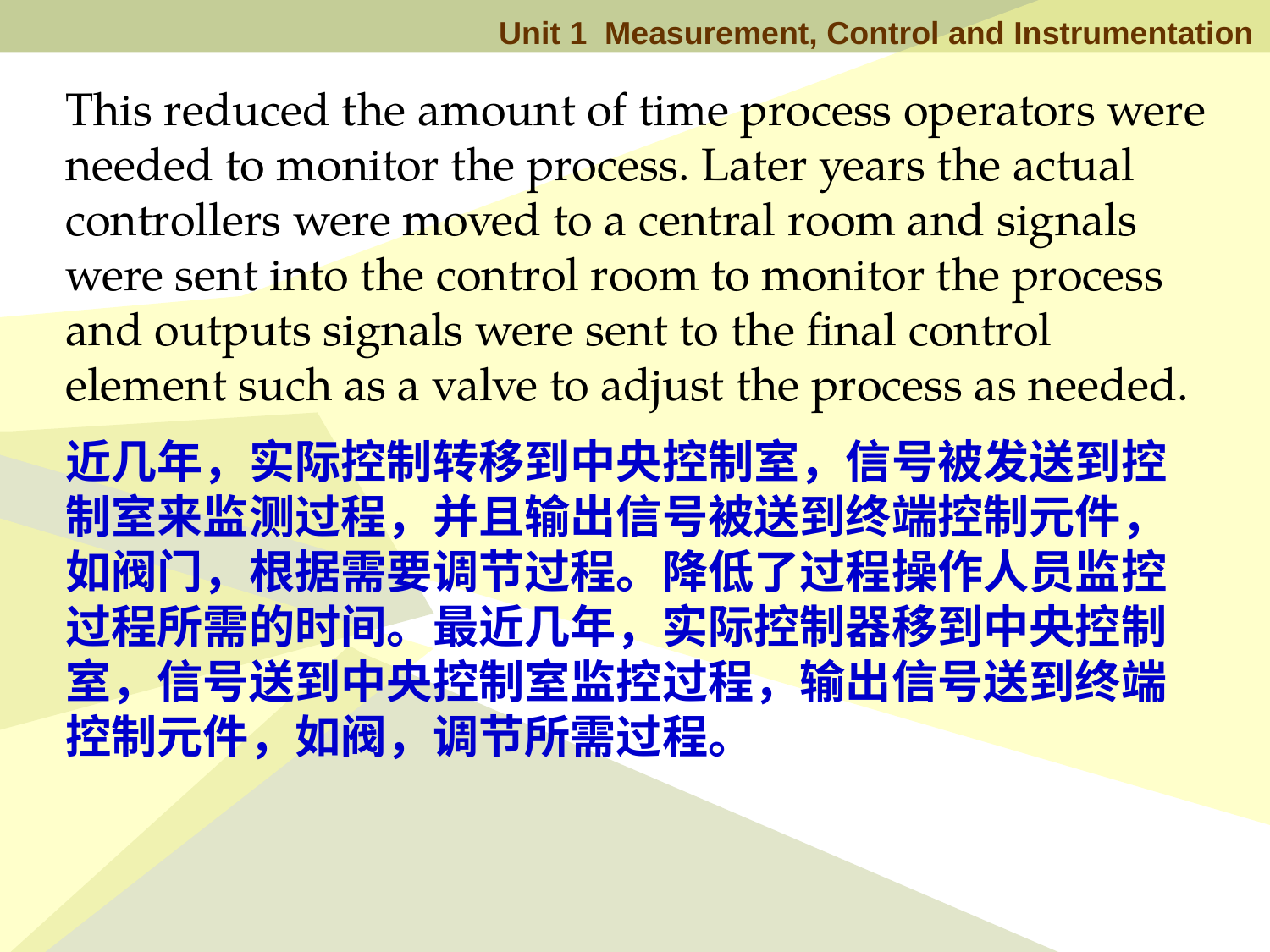

This reduced the amount of time process operators were needed to monitor the process. Later years the actual controllers were moved to a central room and signals were sent into the control room to monitor the process and outputs signals were sent to the final control element such as a valve to adjust the process as needed.
近几年，实际控制转移到中央控制室，信号被发送到控制室来监测过程，并且输出信号被送到终端控制元件，如阀门，根据需要调节过程。降低了过程操作人员监控过程所需的时间。最近几年，实际控制器移到中央控制室，信号送到中央控制室监控过程，输出信号送到终端控制元件，如阀，调节所需过程。